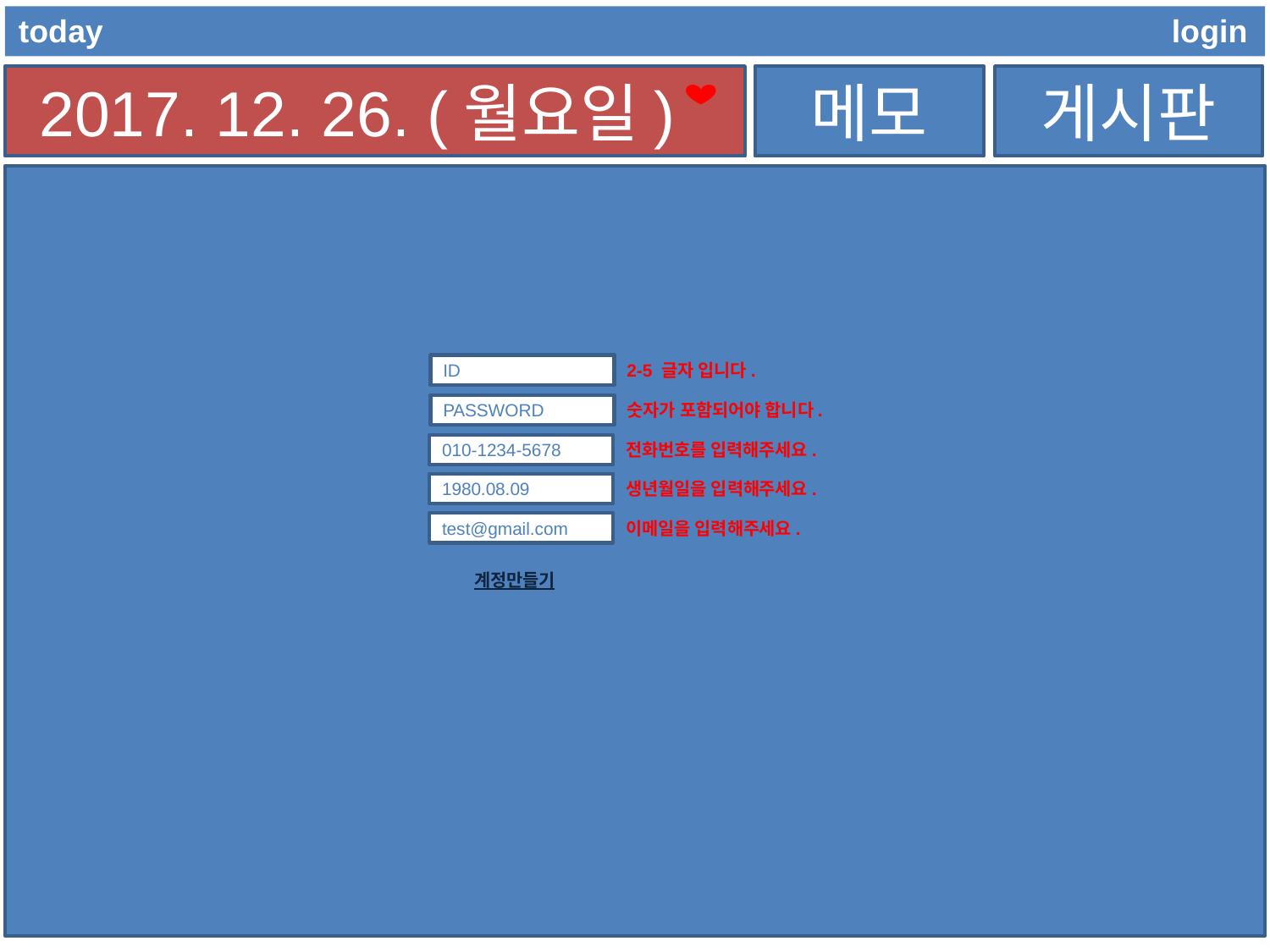

today
login

2017. 12. 26. (월요일)
메모
게시판

ID
2-5 글자 입니다.
PASSWORD
숫자가 포함되어야 합니다.
010-1234-5678
전화번호를 입력해주세요.
1980.08.09
생년월일을 입력해주세요.
test@gmail.com
이메일을 입력해주세요.
계정만들기